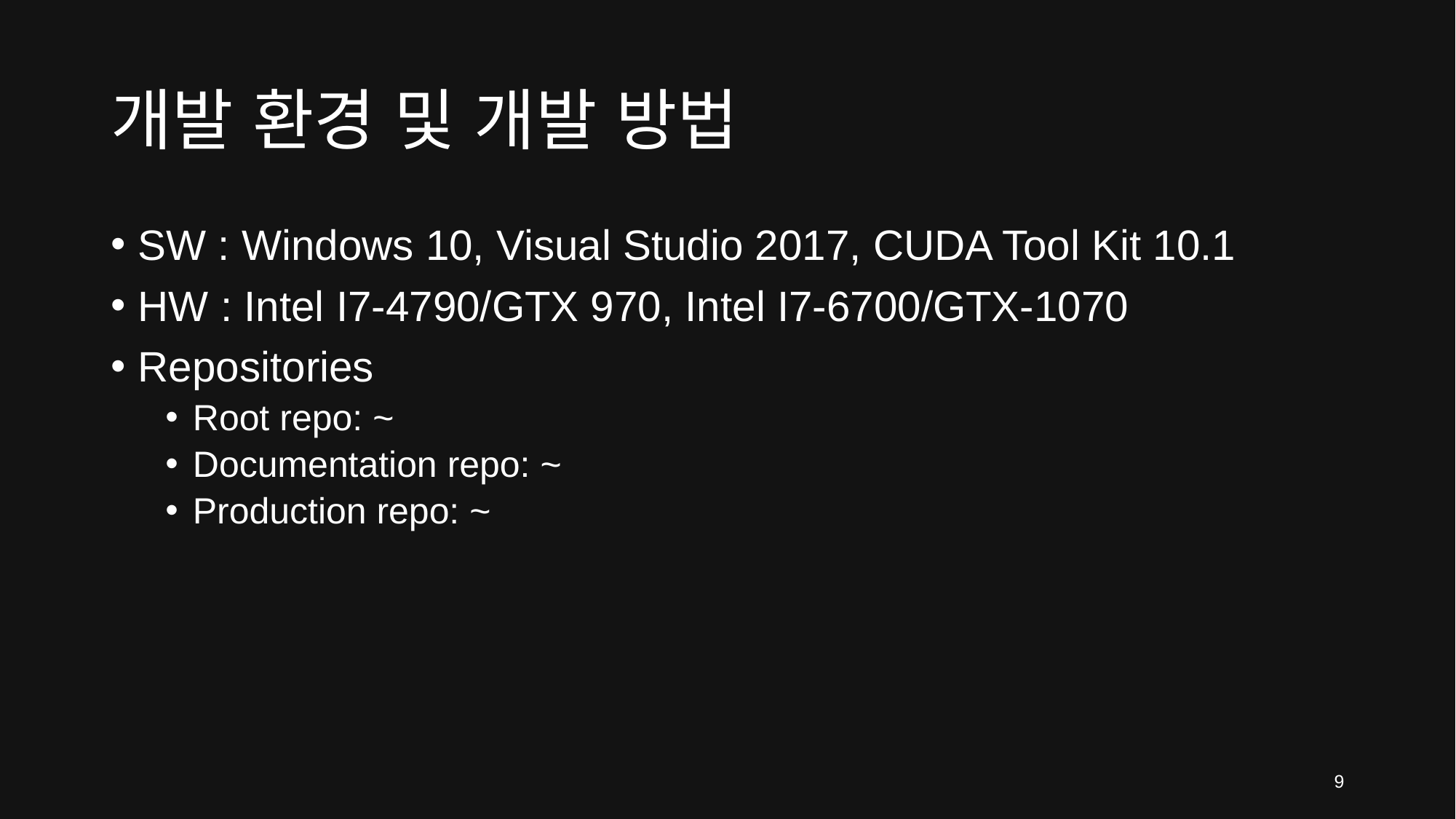

# 개발 환경 및 개발 방법
SW : Windows 10, Visual Studio 2017, CUDA Tool Kit 10.1
HW : Intel I7-4790/GTX 970, Intel I7-6700/GTX-1070
Repositories
Root repo: ~
Documentation repo: ~
Production repo: ~

9